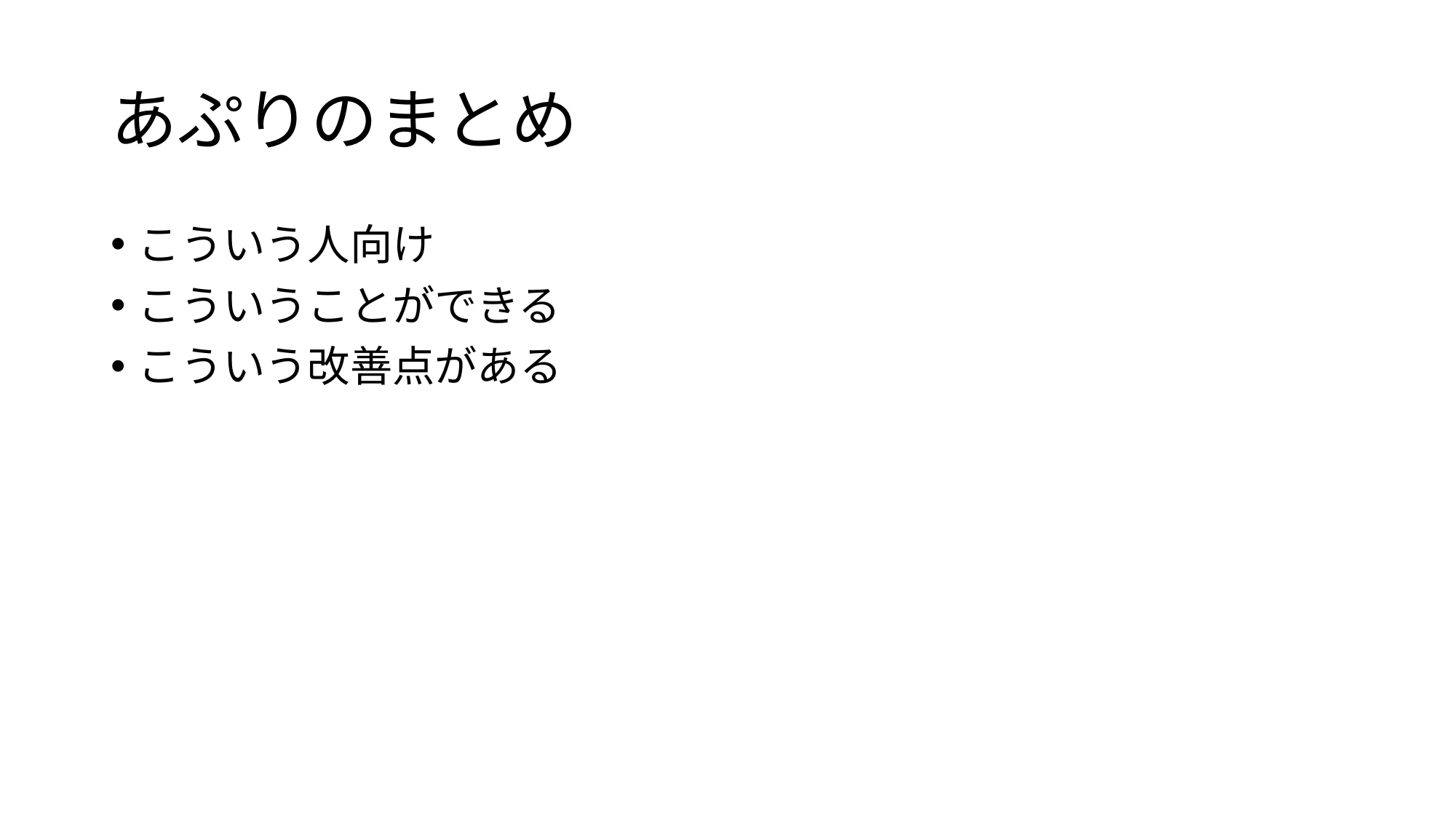

# あぷりのまとめ
こういう人向け
こういうことができる
こういう改善点がある